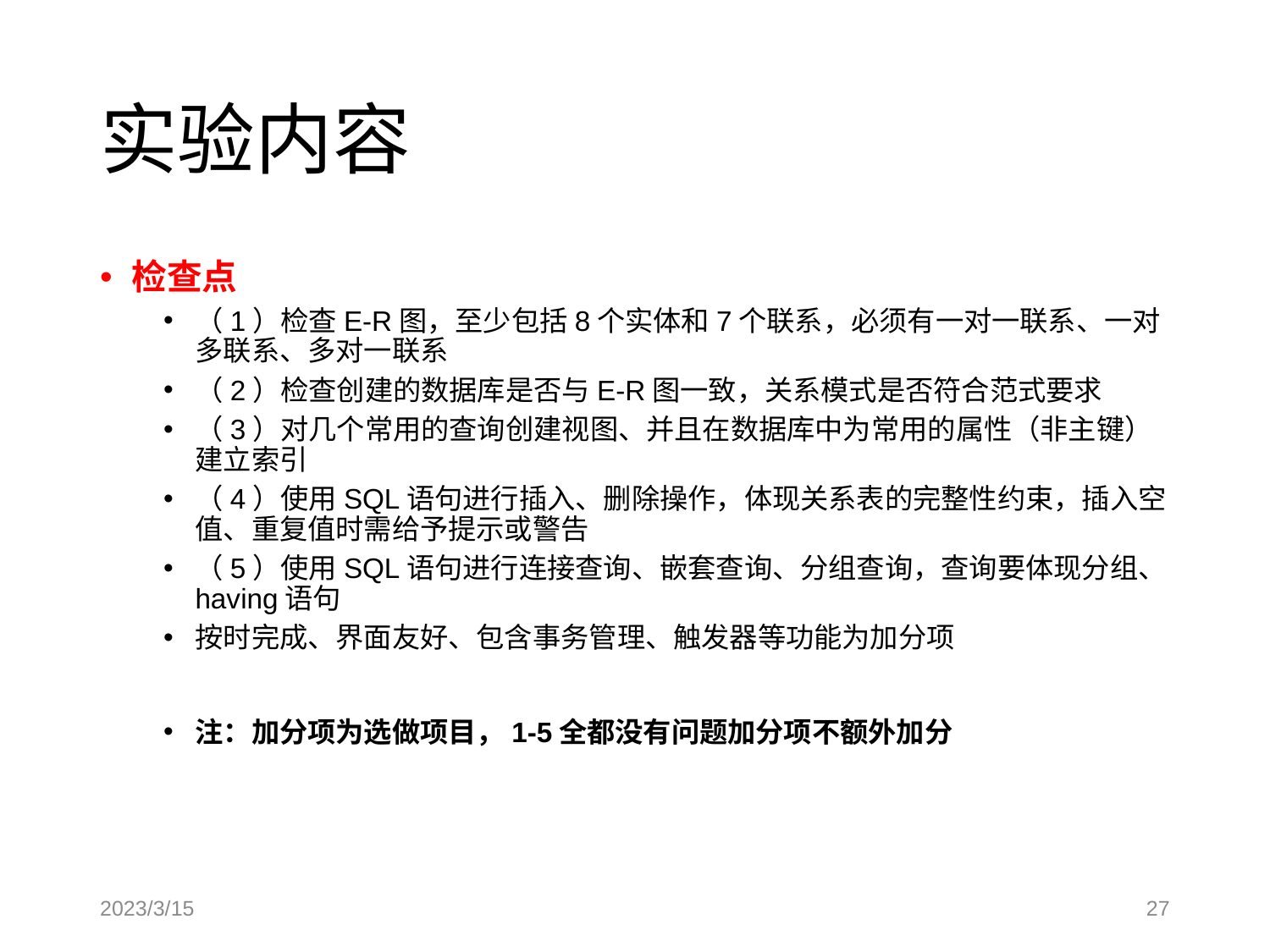

# 实验内容
检查点
（1）检查E-R图，至少包括8个实体和7个联系，必须有一对一联系、一对多联系、多对一联系
（2）检查创建的数据库是否与E-R图一致，关系模式是否符合范式要求
（3）对几个常用的查询创建视图、并且在数据库中为常用的属性（非主键）建立索引
（4）使用SQL语句进行插入、删除操作，体现关系表的完整性约束，插入空值、重复值时需给予提示或警告
（5）使用SQL语句进行连接查询、嵌套查询、分组查询，查询要体现分组、having语句
按时完成、界面友好、包含事务管理、触发器等功能为加分项

注：加分项为选做项目，1-5全都没有问题加分项不额外加分
2023/3/15
27